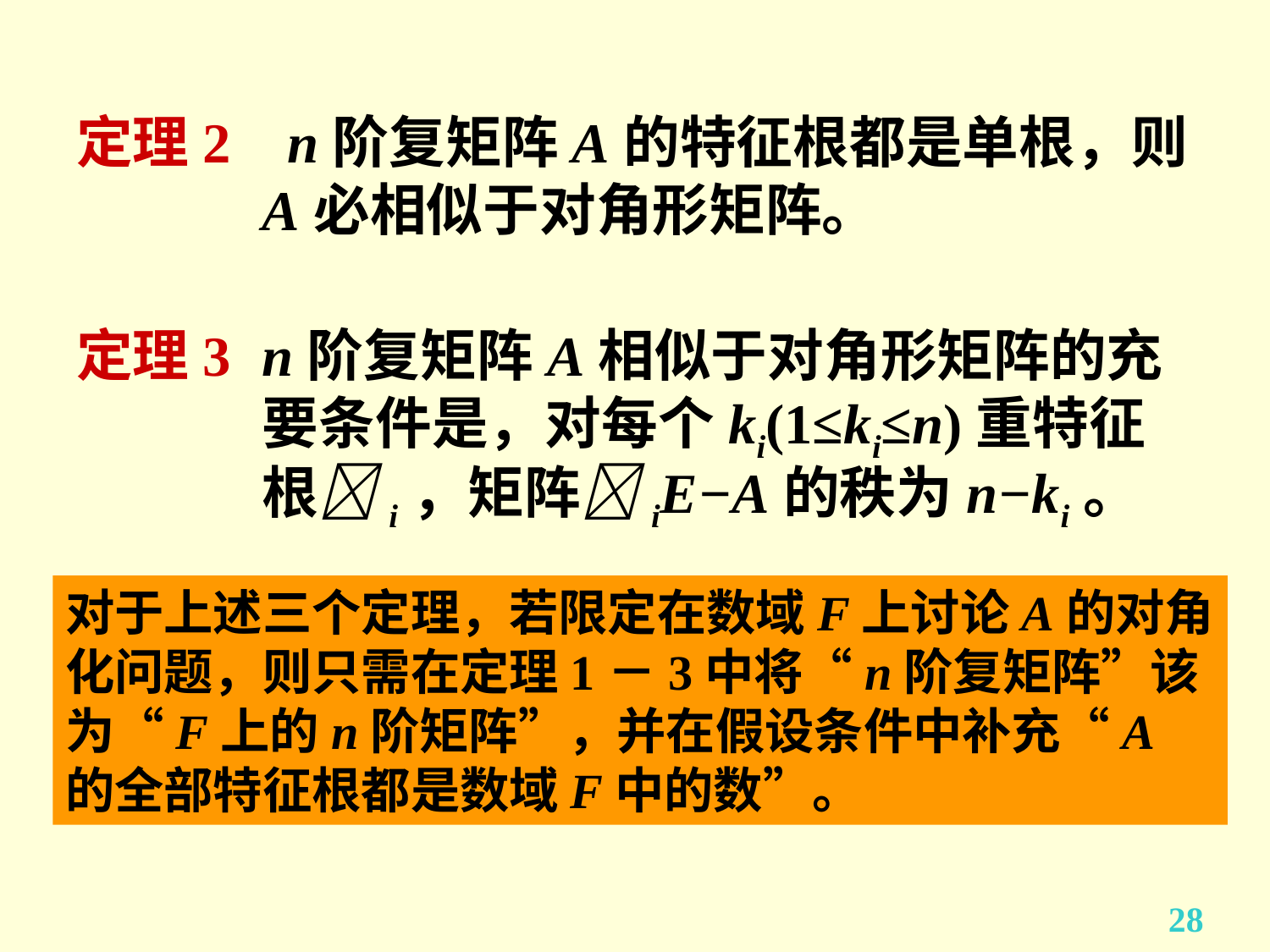

# 定理2    n阶复矩阵A的特征根都是单根，则A必相似于对角形矩阵。
定理3	n阶复矩阵A相似于对角形矩阵的充要条件是，对每个ki(1≤ki≤n)重特征根λi，矩阵λiE−A的秩为n−ki。
对于上述三个定理，若限定在数域F上讨论A的对角化问题，则只需在定理1－3中将“n阶复矩阵”该为“F上的n阶矩阵”，并在假设条件中补充“A的全部特征根都是数域F中的数”。